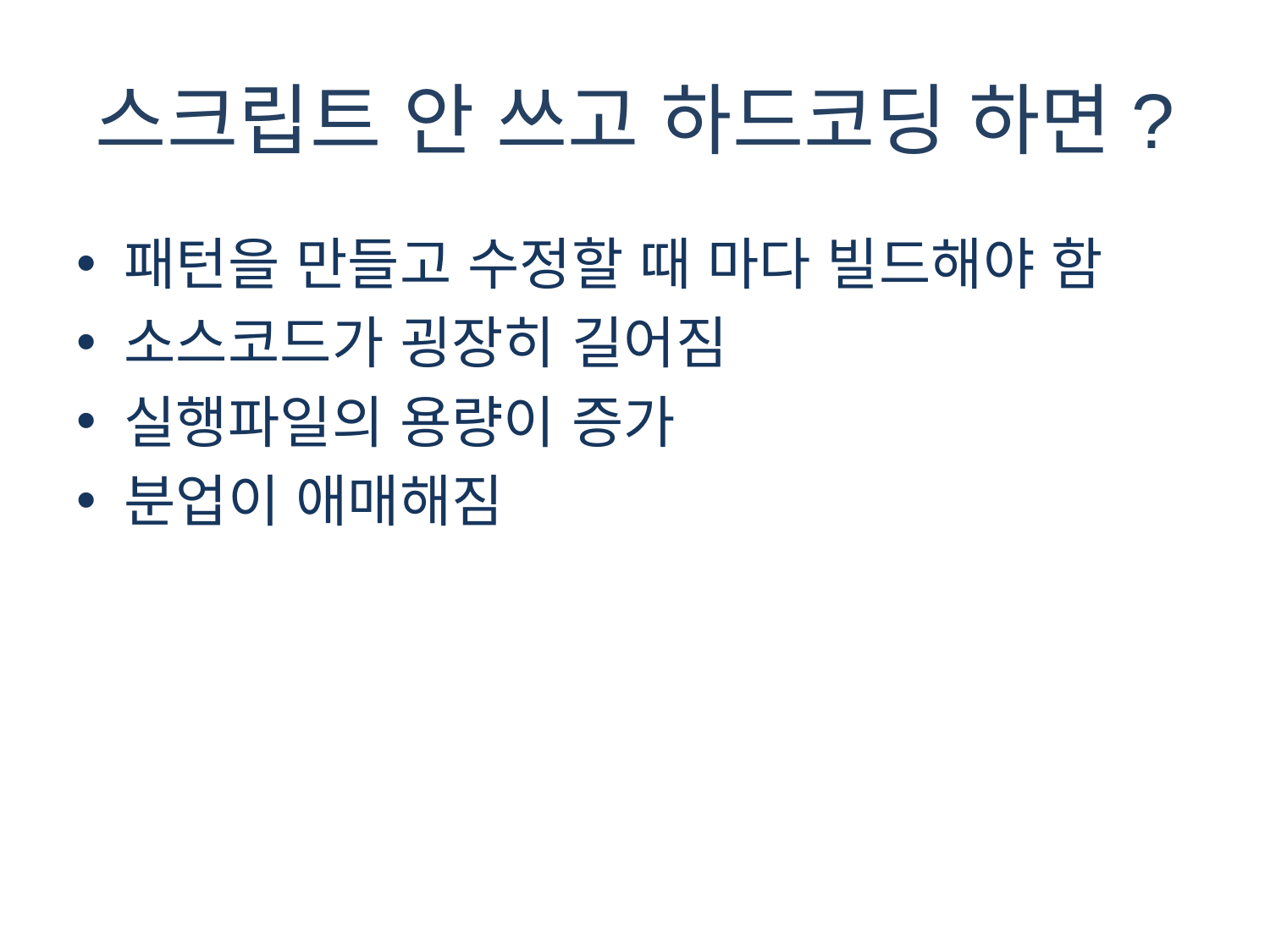

# 스크립트 안 쓰고 하드코딩 하면?
패턴을 만들고 수정할 때 마다 빌드해야 함
소스코드가 굉장히 길어짐
실행파일의 용량이 증가
분업이 애매해짐